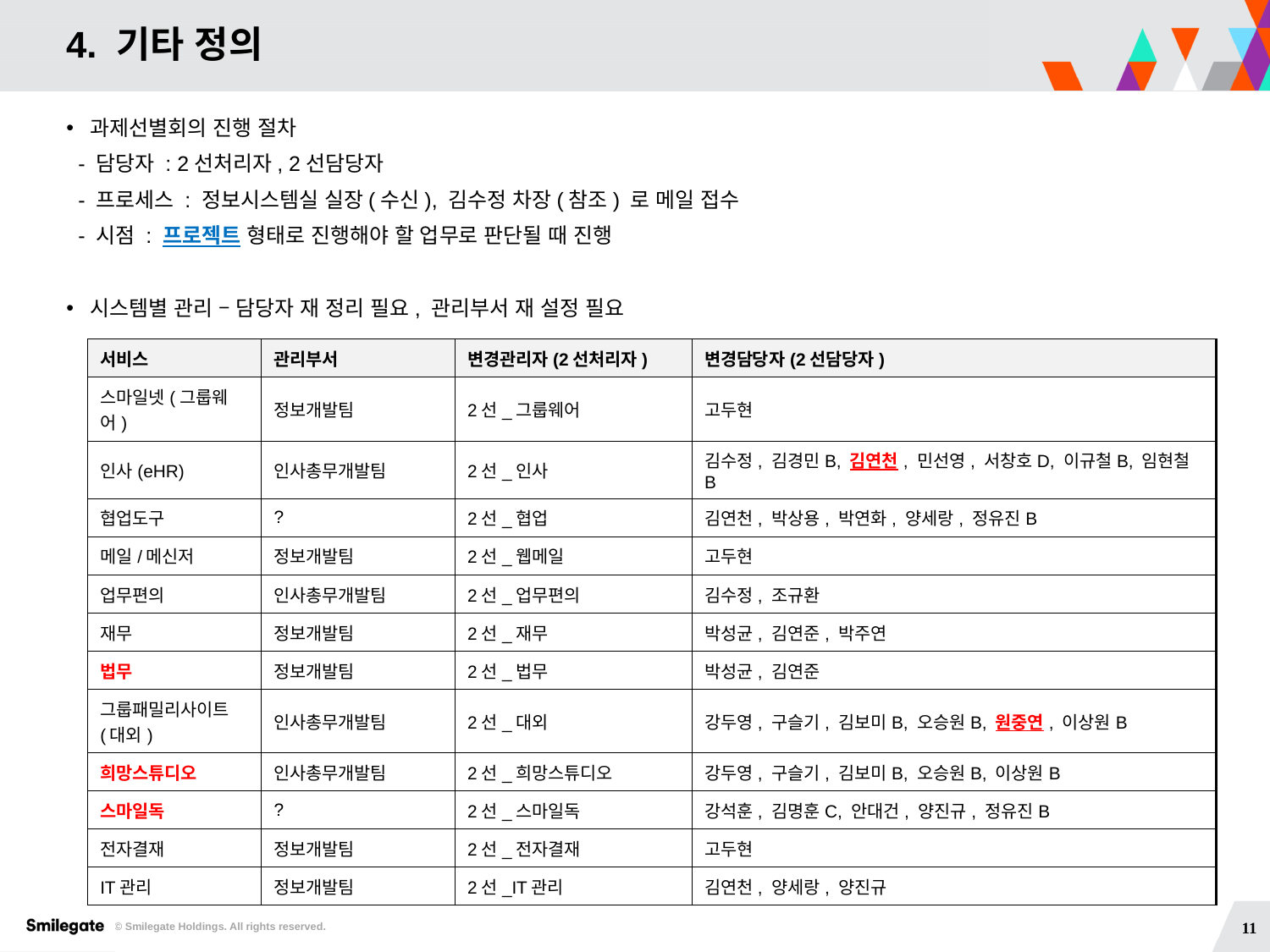

# 4. 기타 정의
과제선별회의 진행 절차
  - 담당자 : 2선처리자, 2선담당자
  - 프로세스 : 정보시스템실 실장(수신), 김수정 차장(참조) 로 메일 접수
  - 시점 : 프로젝트 형태로 진행해야 할 업무로 판단될 때 진행

시스템별 관리 – 담당자 재 정리 필요, 관리부서 재 설정 필요

| 서비스 | 관리부서 | 변경관리자(2선처리자) | 변경담당자(2선담당자) |
| --- | --- | --- | --- |
| 스마일넷(그룹웨어) | 정보개발팀 | 2선\_그룹웨어 | 고두현 |
| 인사(eHR) | 인사총무개발팀 | 2선\_인사 | 김수정, 김경민B, 김연천, 민선영, 서창호D, 이규철B, 임현철B |
| 협업도구 | ? | 2선\_협업 | 김연천, 박상용, 박연화, 양세랑, 정유진B |
| 메일/메신저 | 정보개발팀 | 2선\_웹메일 | 고두현 |
| 업무편의 | 인사총무개발팀 | 2선\_업무편의 | 김수정, 조규환 |
| 재무 | 정보개발팀 | 2선\_재무 | 박성균, 김연준, 박주연 |
| 법무 | 정보개발팀 | 2선\_법무 | 박성균, 김연준 |
| 그룹패밀리사이트(대외) | 인사총무개발팀 | 2선\_대외 | 강두영, 구슬기, 김보미B, 오승원B, 원중연, 이상원B |
| 희망스튜디오 | 인사총무개발팀 | 2선\_희망스튜디오 | 강두영, 구슬기, 김보미B, 오승원B, 이상원B |
| 스마일독 | ? | 2선\_스마일독 | 강석훈, 김명훈C, 안대건, 양진규, 정유진B |
| 전자결재 | 정보개발팀 | 2선\_전자결재 | 고두현 |
| IT관리 | 정보개발팀 | 2선\_IT관리 | 김연천, 양세랑, 양진규 |
11